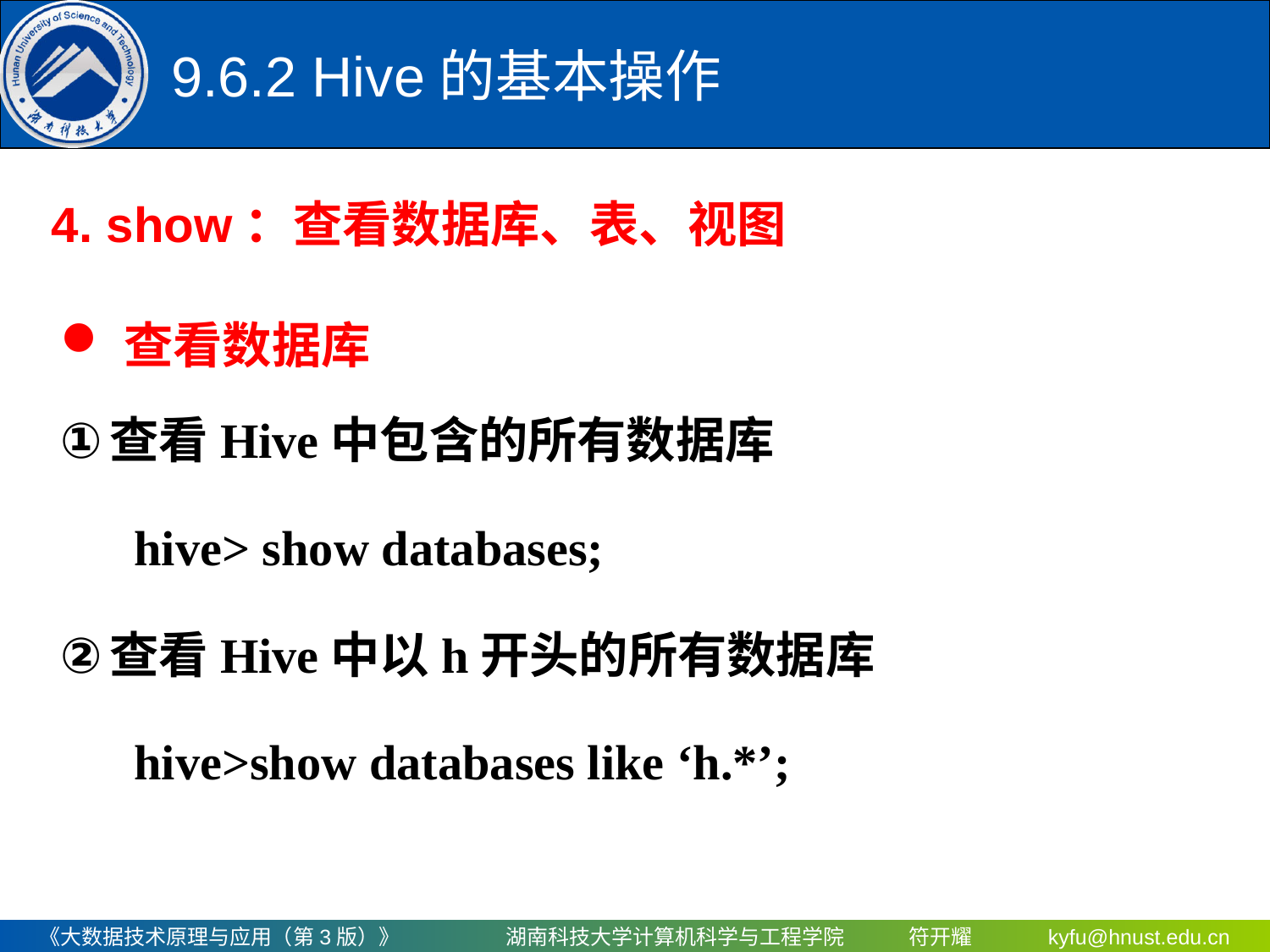

9.6.2 Hive的基本操作
 4. show：查看数据库、表、视图
查看数据库
查看Hive中包含的所有数据库
      hive> show databases;
查看Hive中以h开头的所有数据库
      hive>show databases like ‘h.*’;